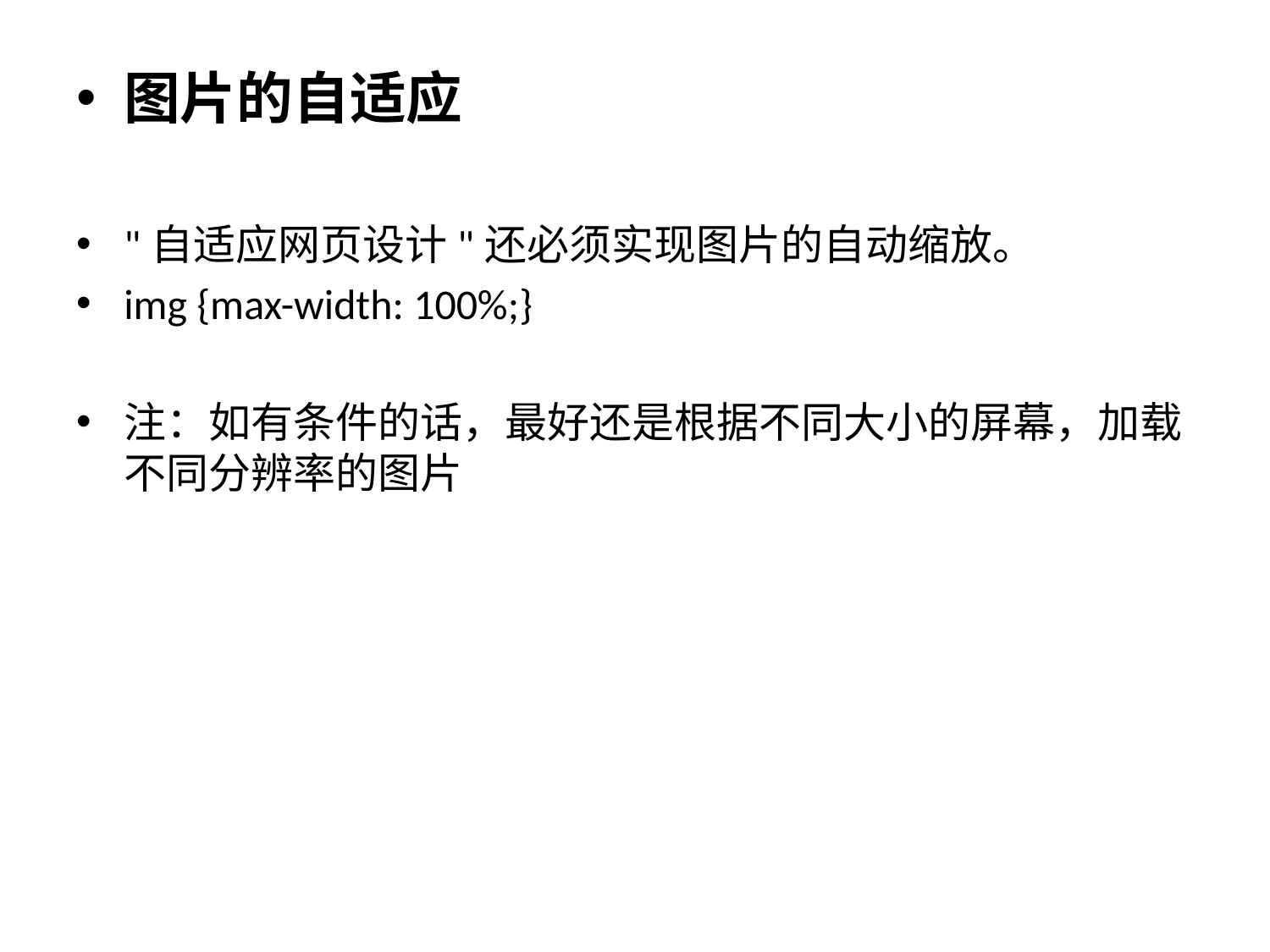

图片的自适应

"自适应网页设计"还必须实现图片的自动缩放。
img {max-width: 100%;}

注：如有条件的话，最好还是根据不同大小的屏幕，加载不同分辨率的图片